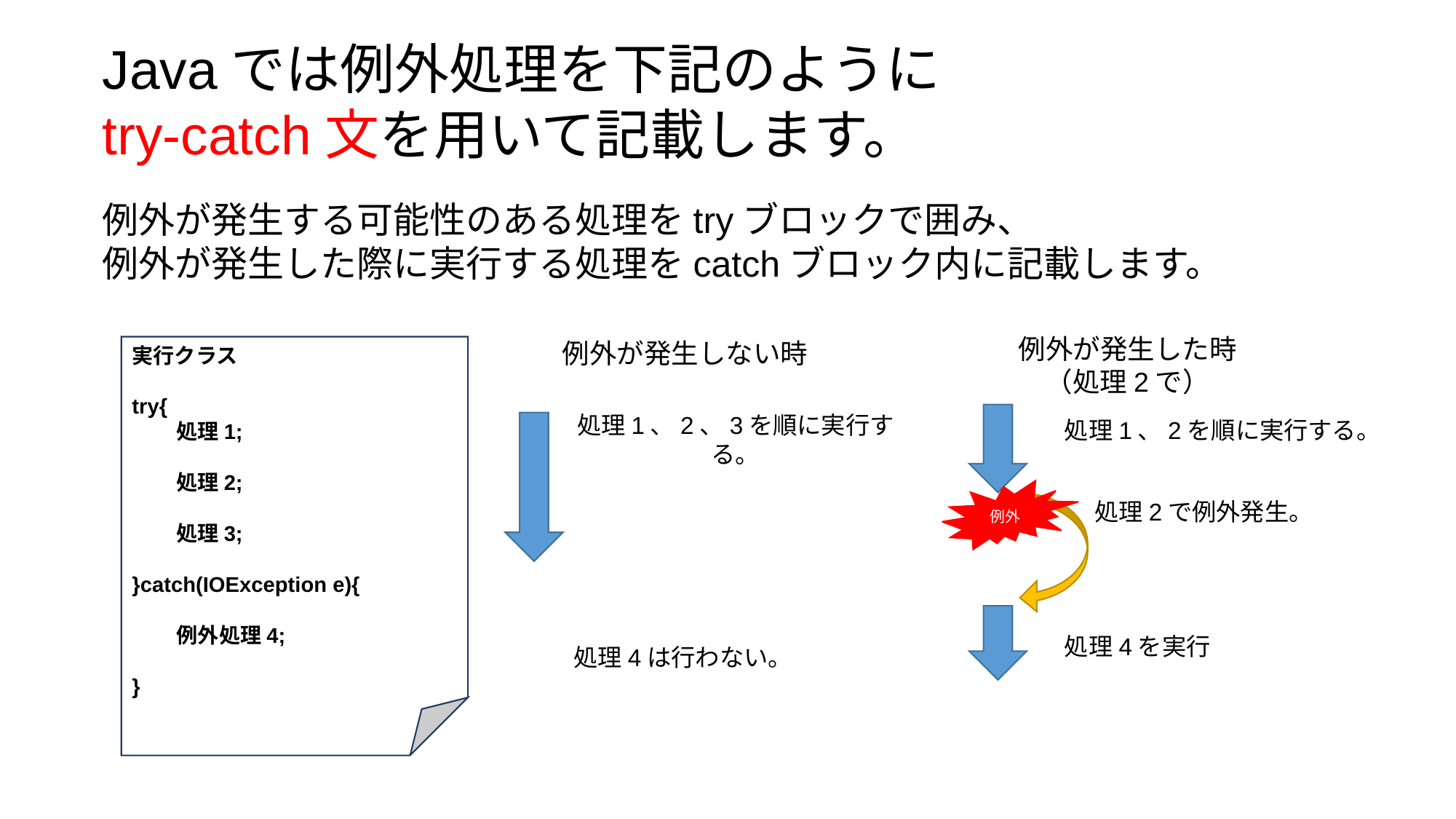

Javaでは例外処理を下記のように
try-catch文を用いて記載します。
例外が発生する可能性のある処理をtryブロックで囲み、
例外が発生した際に実行する処理をcatchブロック内に記載します。
例外が発生した時（処理2で）
例外が発生しない時
実行クラス

try{
        処理1;

        処理2;

        処理3;

}catch(IOException e){

        例外処理4;

}
処理1、2、3を順に実行する。

処理4は行わない。

処理1、2を順に実行する。

例外
処理2で例外発生。

処理4を実行